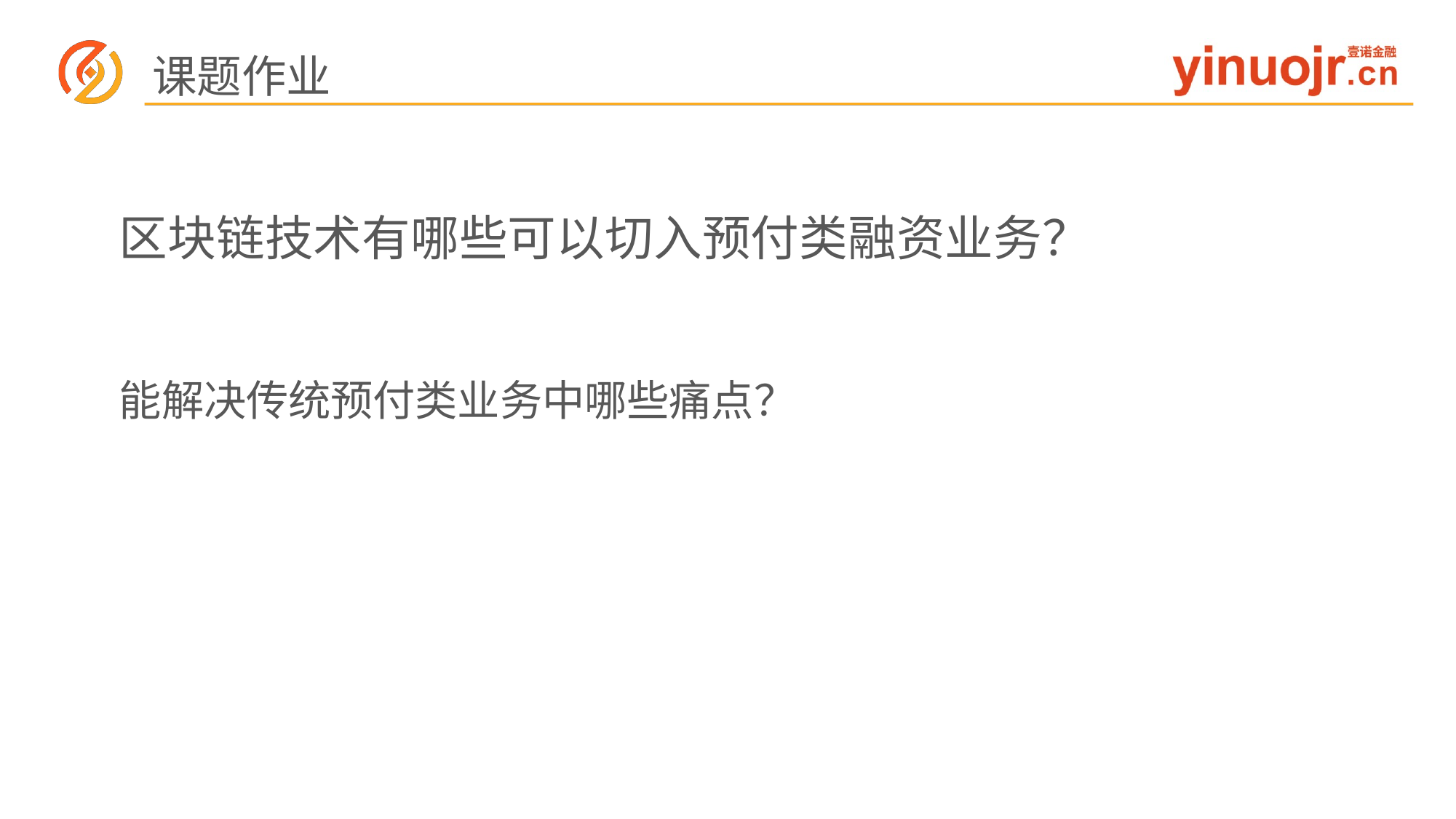

# 课题作业
区块链技术有哪些可以切入预付类融资业务？

能解决传统预付类业务中哪些痛点？